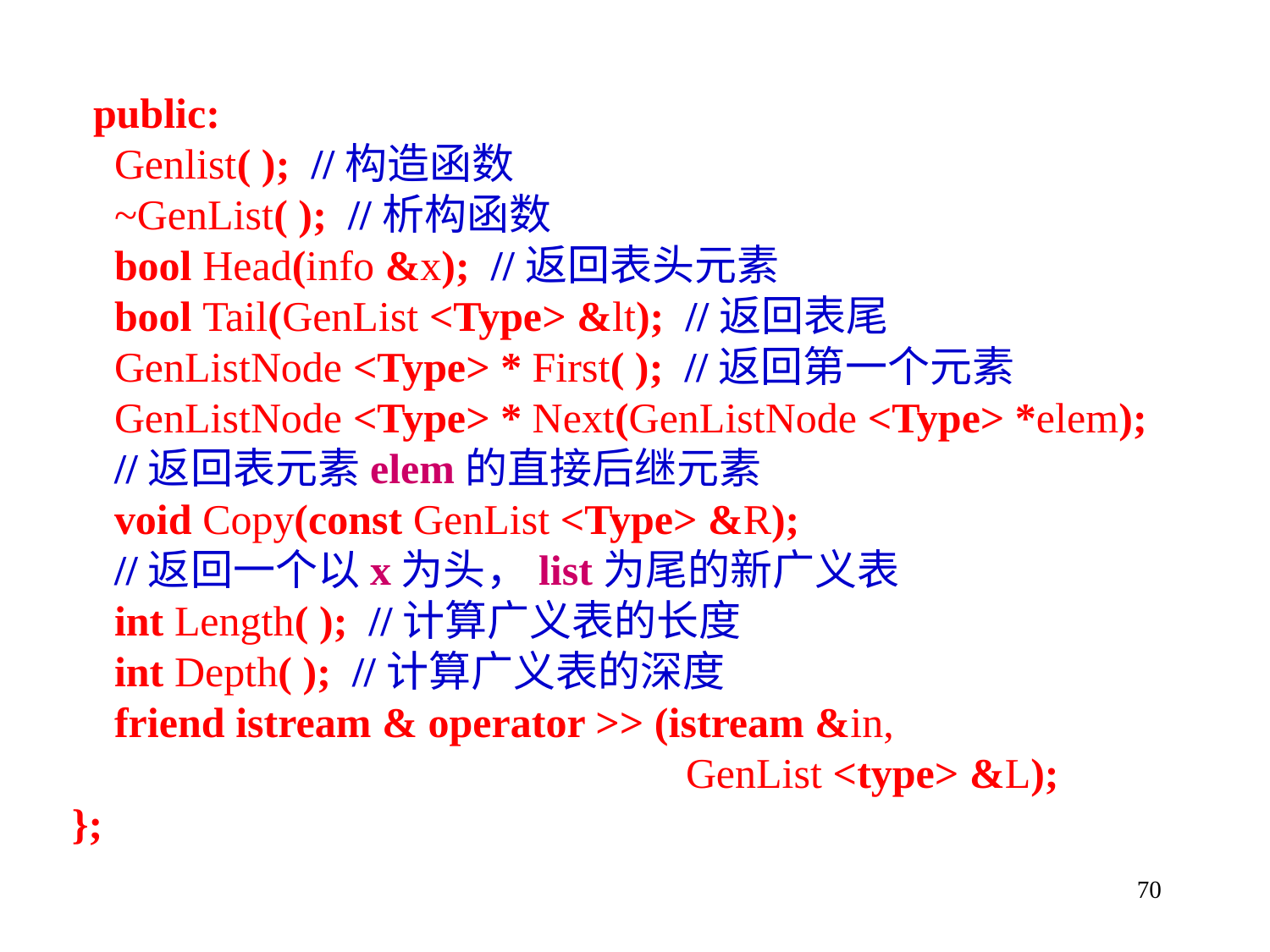

public:
    Genlist( );  //构造函数
    ~GenList( );  //析构函数
    bool Head(info &x);  //返回表头元素
    bool Tail(GenList <Type> &lt);  //返回表尾
    GenListNode <Type> * First( );  //返回第一个元素
    GenListNode <Type> * Next(GenListNode <Type> *elem);
    //返回表元素elem的直接后继元素
    void Copy(const GenList <Type> &R);
    //返回一个以x为头，list为尾的新广义表
    int Length( );  //计算广义表的长度
    int Depth( );  //计算广义表的深度
    friend istream & operator >> (istream &in,
                                                          GenList <type> &L);
};
70